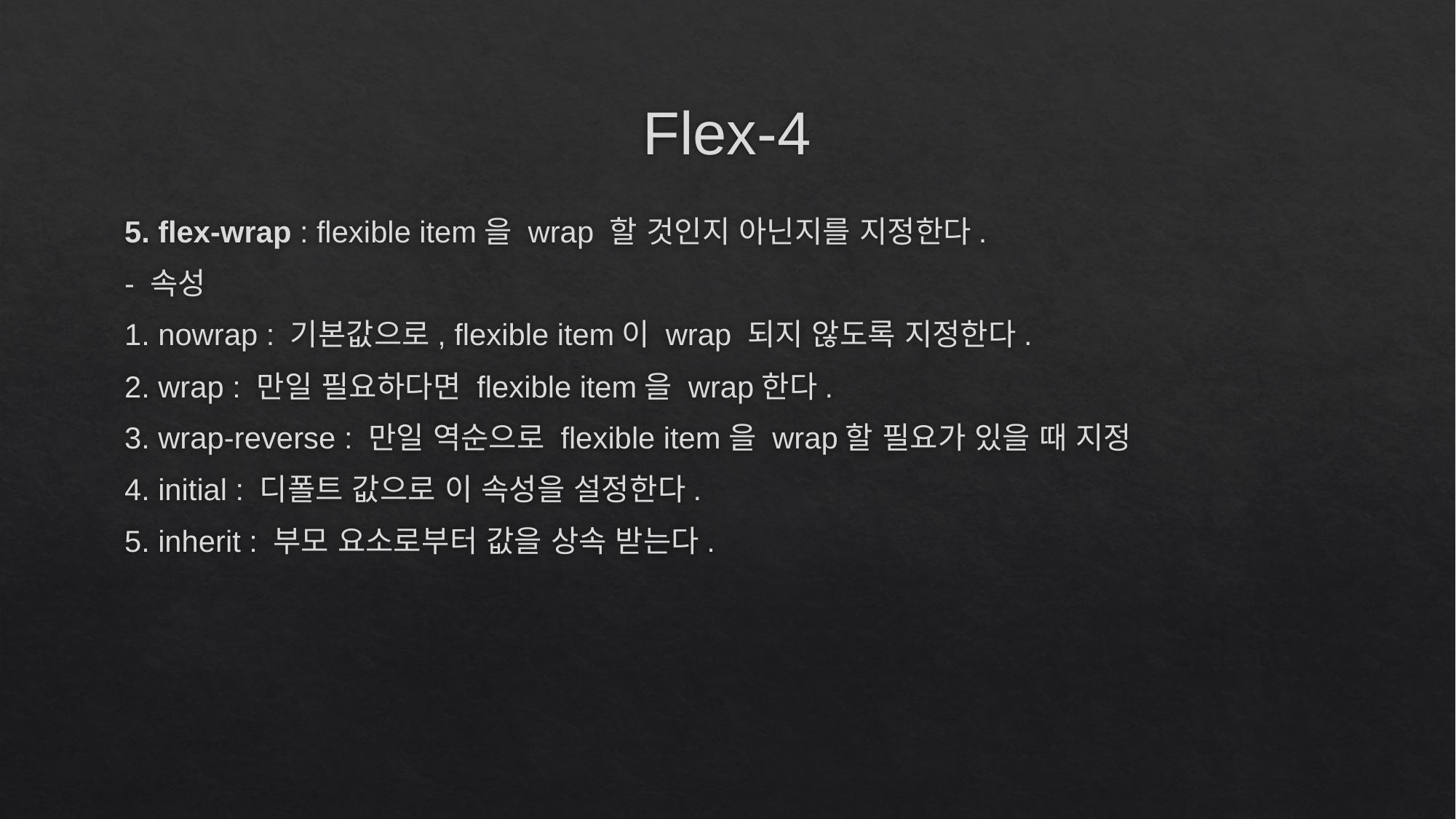

# Flex-4
5. flex-wrap : flexible item을 wrap 할 것인지 아닌지를 지정한다.
- 속성
1. nowrap : 기본값으로, flexible item이 wrap 되지 않도록 지정한다.
2. wrap : 만일 필요하다면 flexible item을 wrap한다.
3. wrap-reverse : 만일 역순으로 flexible item을 wrap할 필요가 있을 때 지정
4. initial : 디폴트 값으로 이 속성을 설정한다.
5. inherit : 부모 요소로부터 값을 상속 받는다.